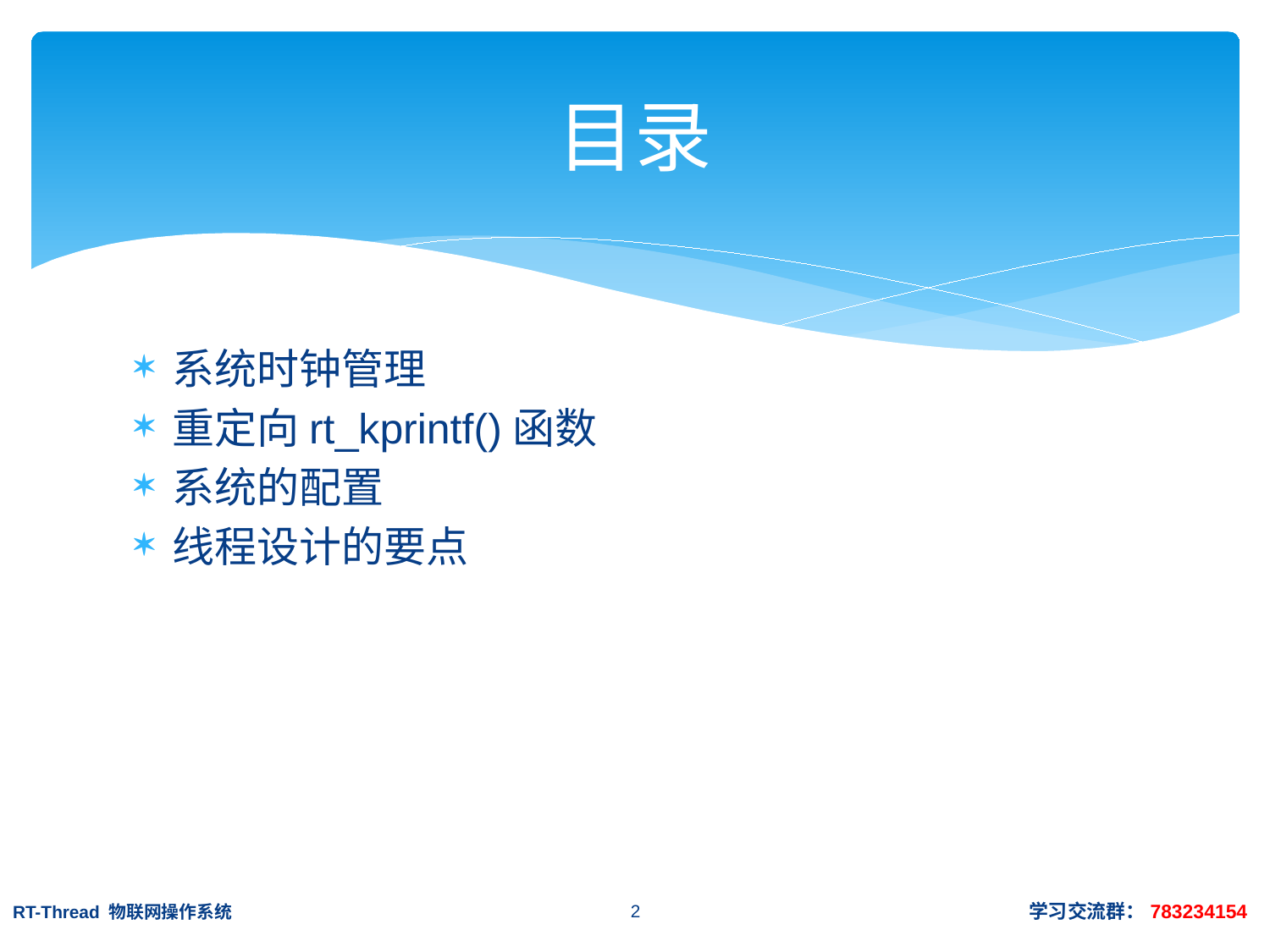

# 目录
系统时钟管理
重定向rt_kprintf()函数
系统的配置
线程设计的要点

RT-Thread 物联网操作系统							学习交流群：783234154
2